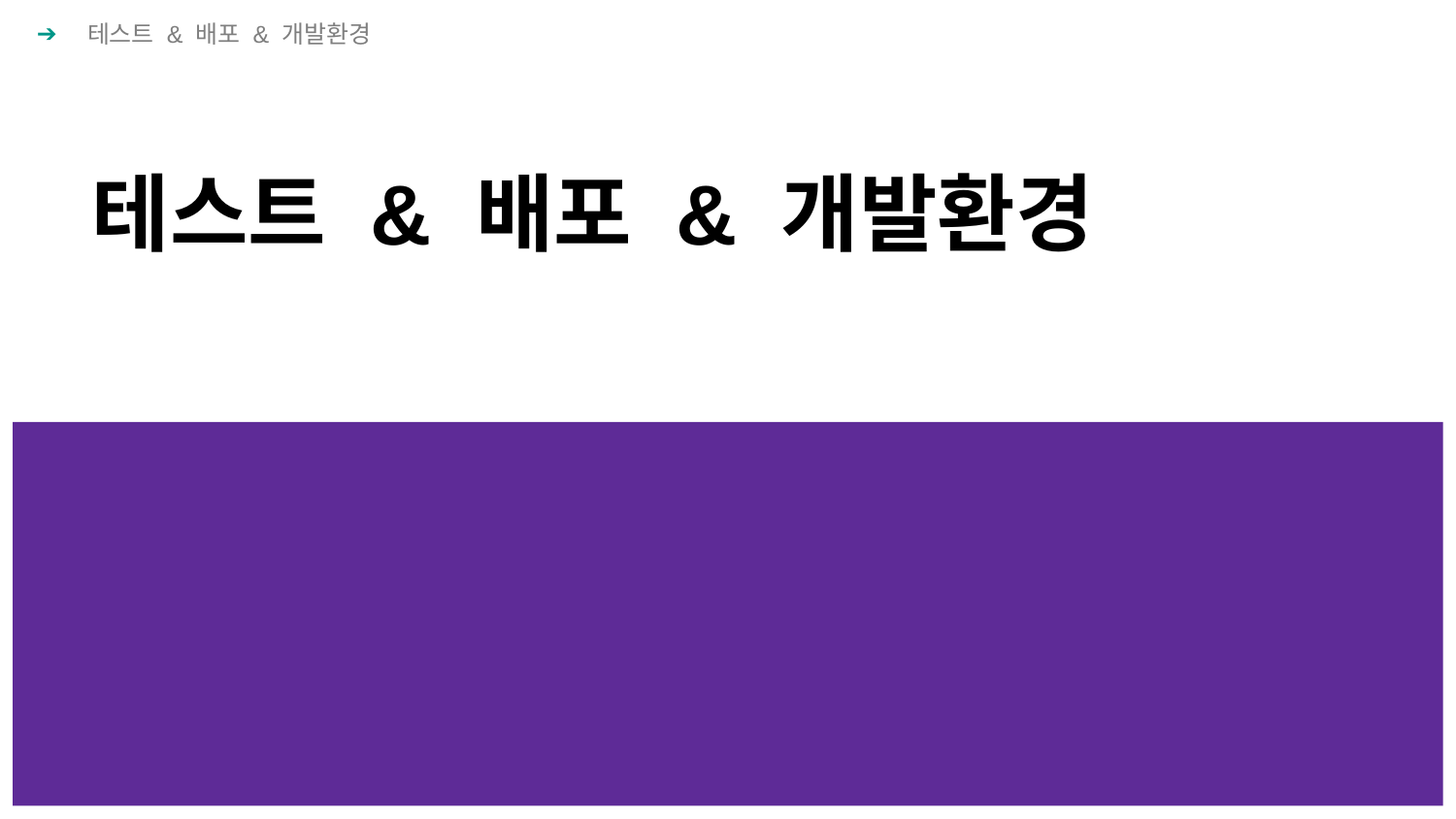

테스트 & 배포 & 개발환경
# 테스트 & 배포 & 개발환경